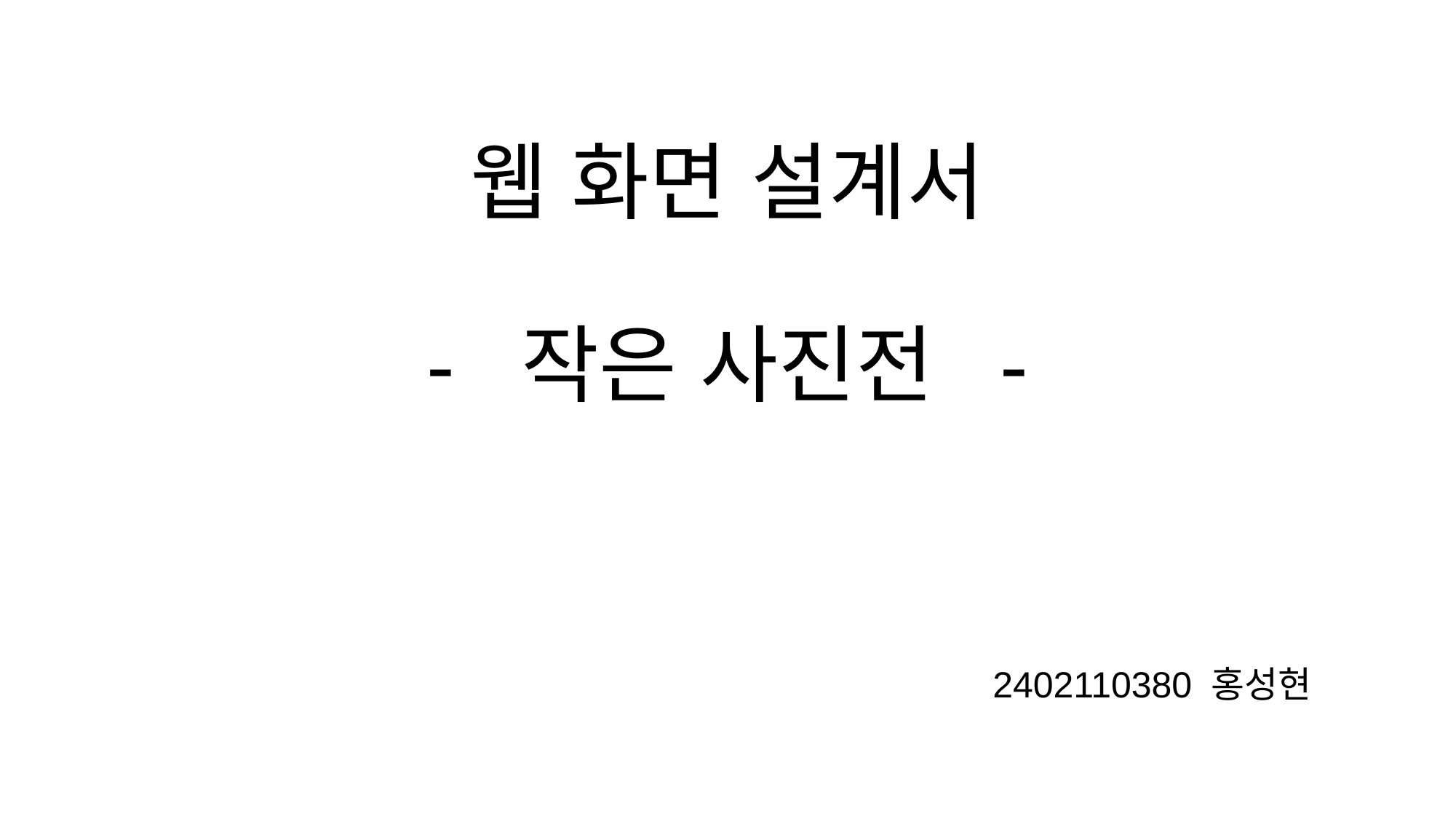

# 웹 화면 설계서 -  작은 사진전  -
2402110380 홍성현